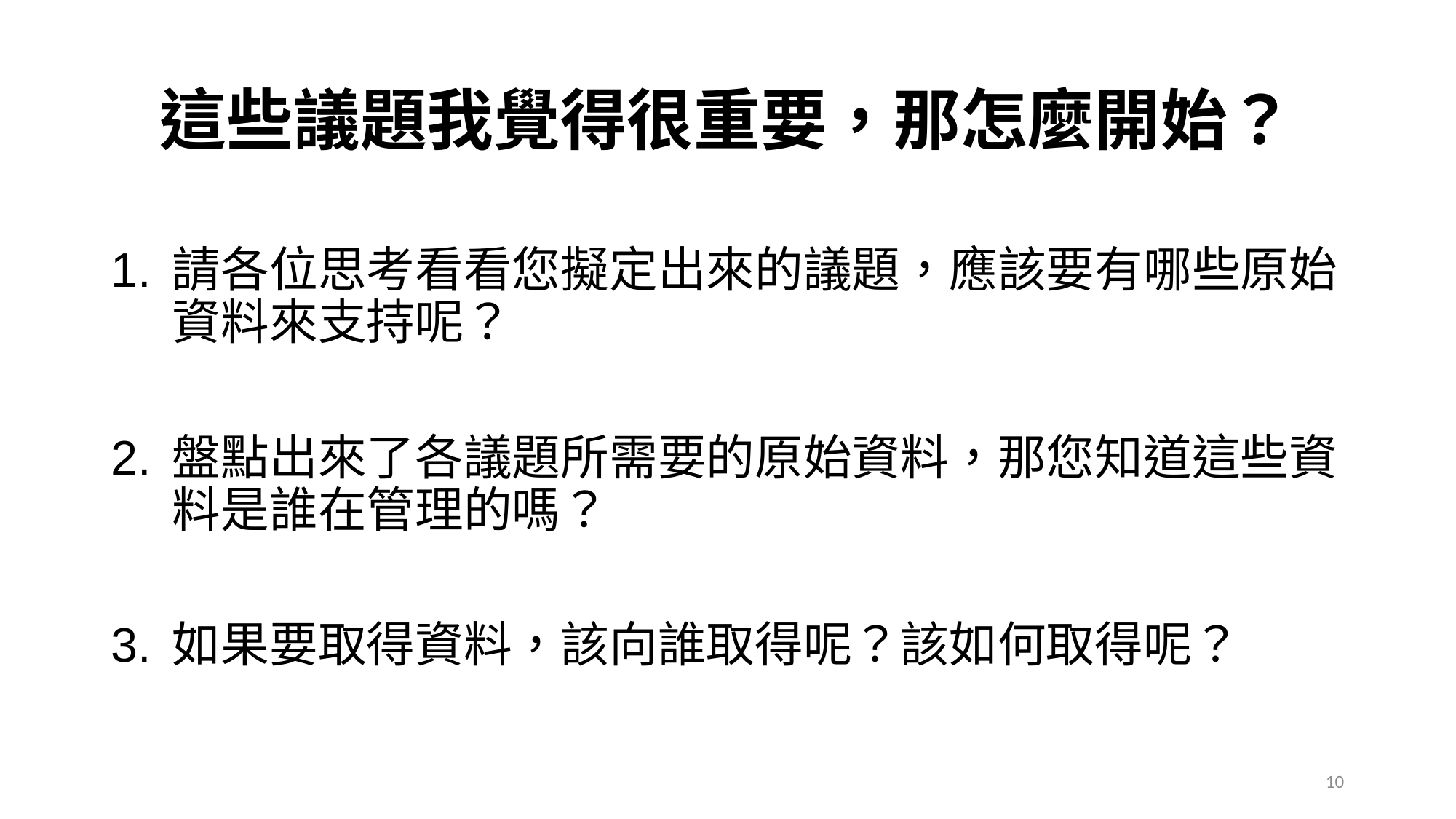

# 這些議題我覺得很重要，那怎麼開始？
請各位思考看看您擬定出來的議題，應該要有哪些原始資料來支持呢？

盤點出來了各議題所需要的原始資料，那您知道這些資料是誰在管理的嗎？

如果要取得資料，該向誰取得呢？該如何取得呢？
10